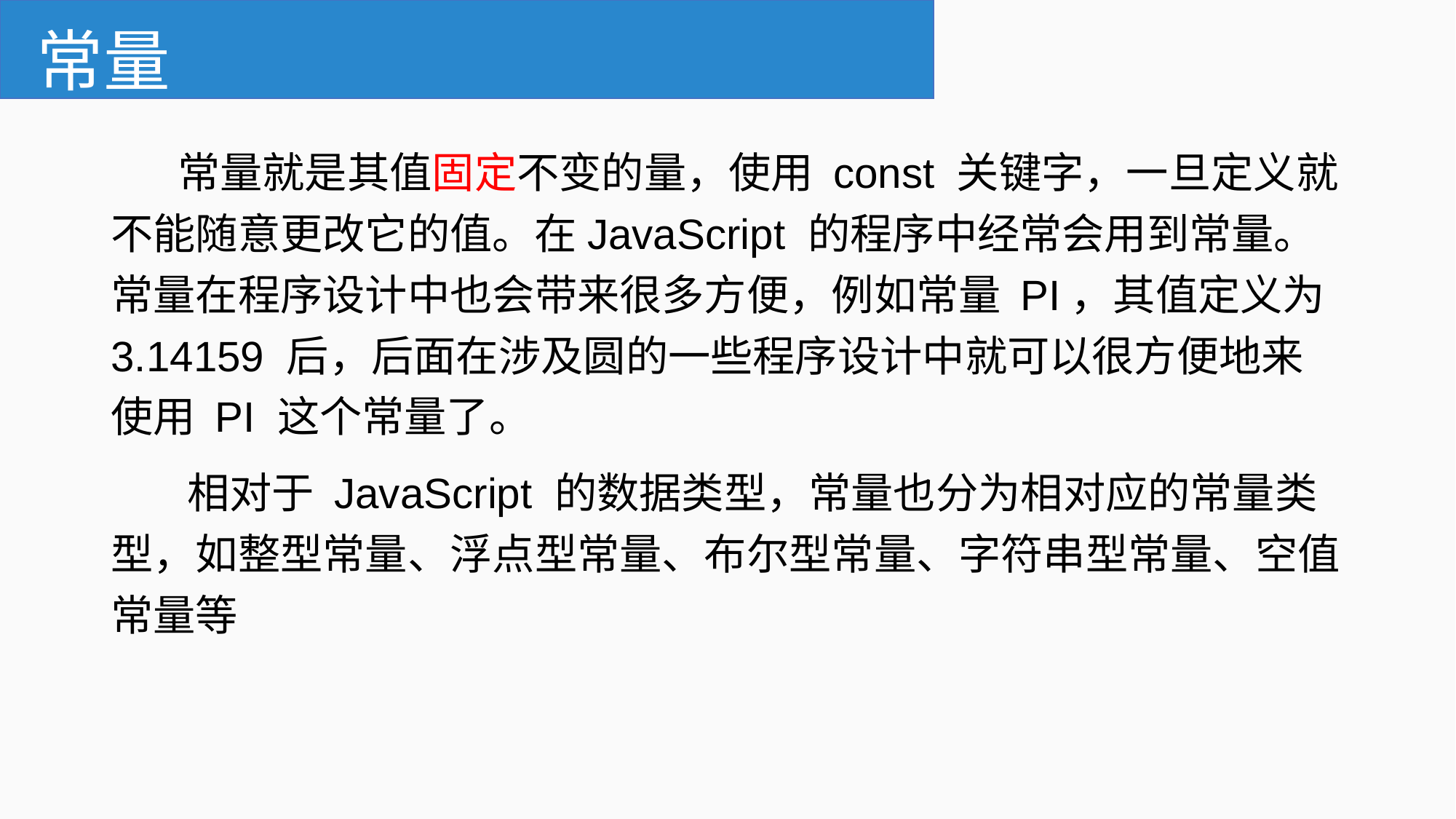

# 常量
      常量就是其值固定不变的量，使用 const 关键字，一旦定义就不能随意更改它的值。在JavaScript 的程序中经常会用到常量。常量在程序设计中也会带来很多方便，例如常量 PI，其值定义为 3.14159 后，后面在涉及圆的一些程序设计中就可以很方便地来使用 PI 这个常量了。
       相对于 JavaScript 的数据类型，常量也分为相对应的常量类型，如整型常量、浮点型常量、布尔型常量、字符串型常量、空值常量等